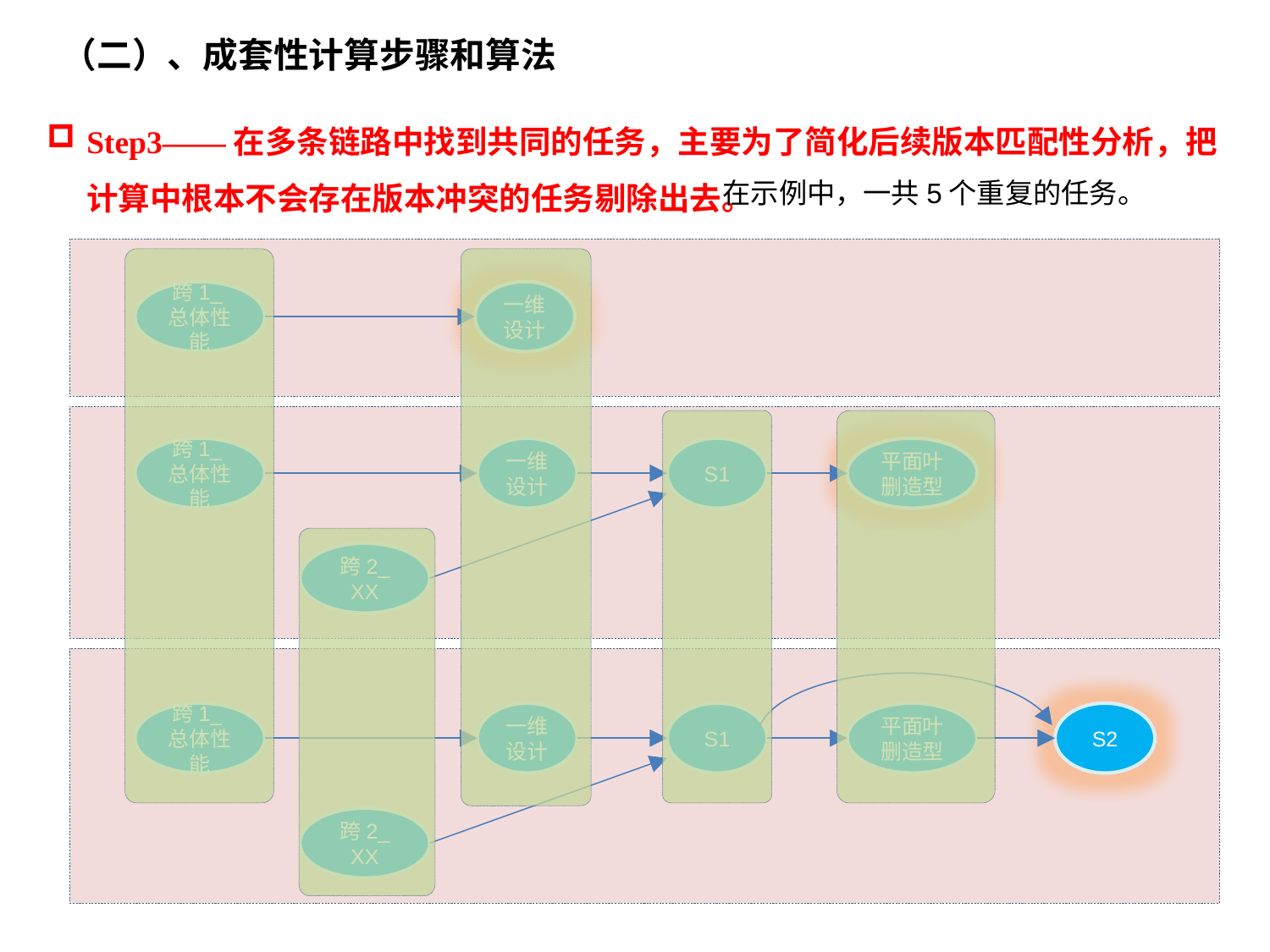

（二）、成套性计算步骤和算法
Step3——在多条链路中找到共同的任务，主要为了简化后续版本匹配性分析，把计算中根本不会存在版本冲突的任务剔除出去。
在示例中，一共5个重复的任务。

跨1_总体性能
一维设计

跨1_总体性能
一维设计
S1
平面叶删造型

跨2_
XX

跨1_总体性能
一维设计
S1
平面叶删造型
S2
跨2_
XX